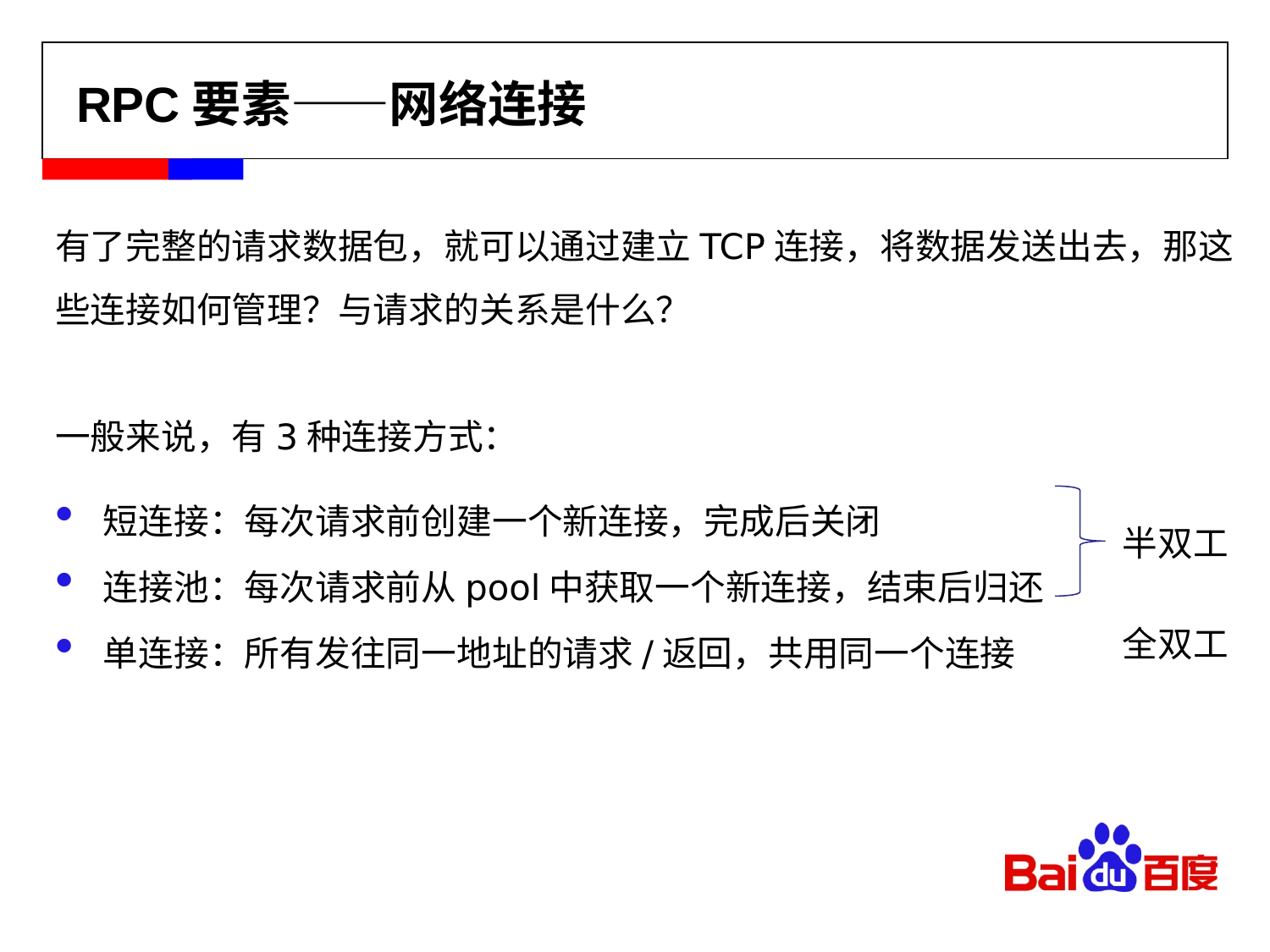

# RPC要素——网络连接
有了完整的请求数据包，就可以通过建立TCP连接，将数据发送出去，那这些连接如何管理？与请求的关系是什么？

一般来说，有3种连接方式：

短连接：每次请求前创建一个新连接，完成后关闭
连接池：每次请求前从pool中获取一个新连接，结束后归还
单连接：所有发往同一地址的请求/返回，共用同一个连接
半双工
全双工